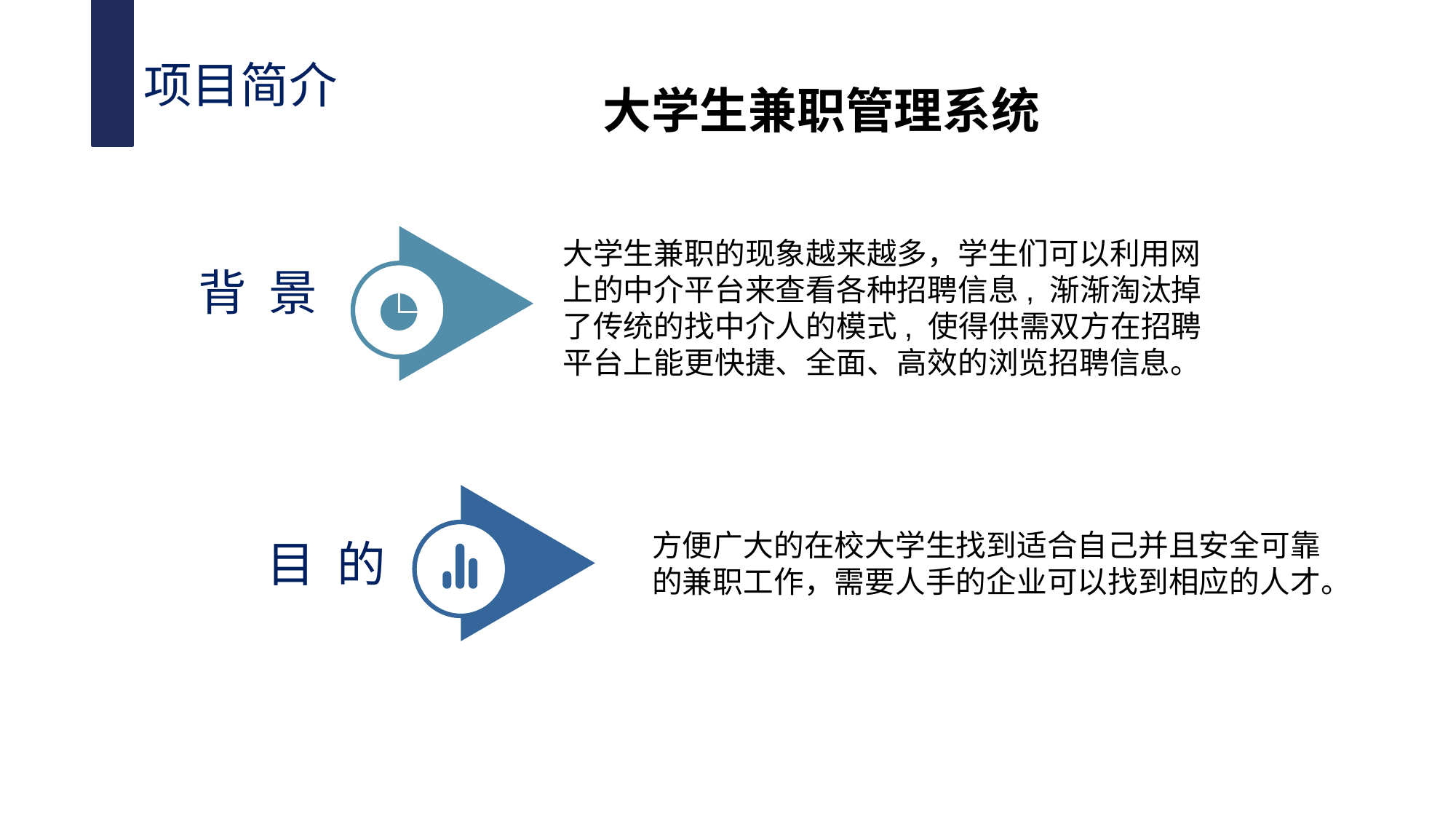

项目简介
大学生兼职管理系统

大学生兼职的现象越来越多，学生们可以利用网上的中介平台来查看各种招聘信息, 渐渐淘汰掉了传统的找中介人的模式, 使得供需双方在招聘平台上能更快捷、全面、高效的浏览招聘信息。
背  景

方便广大的在校大学生找到适合自己并且安全可靠的兼职工作，需要人手的企业可以找到相应的人才。
目  的